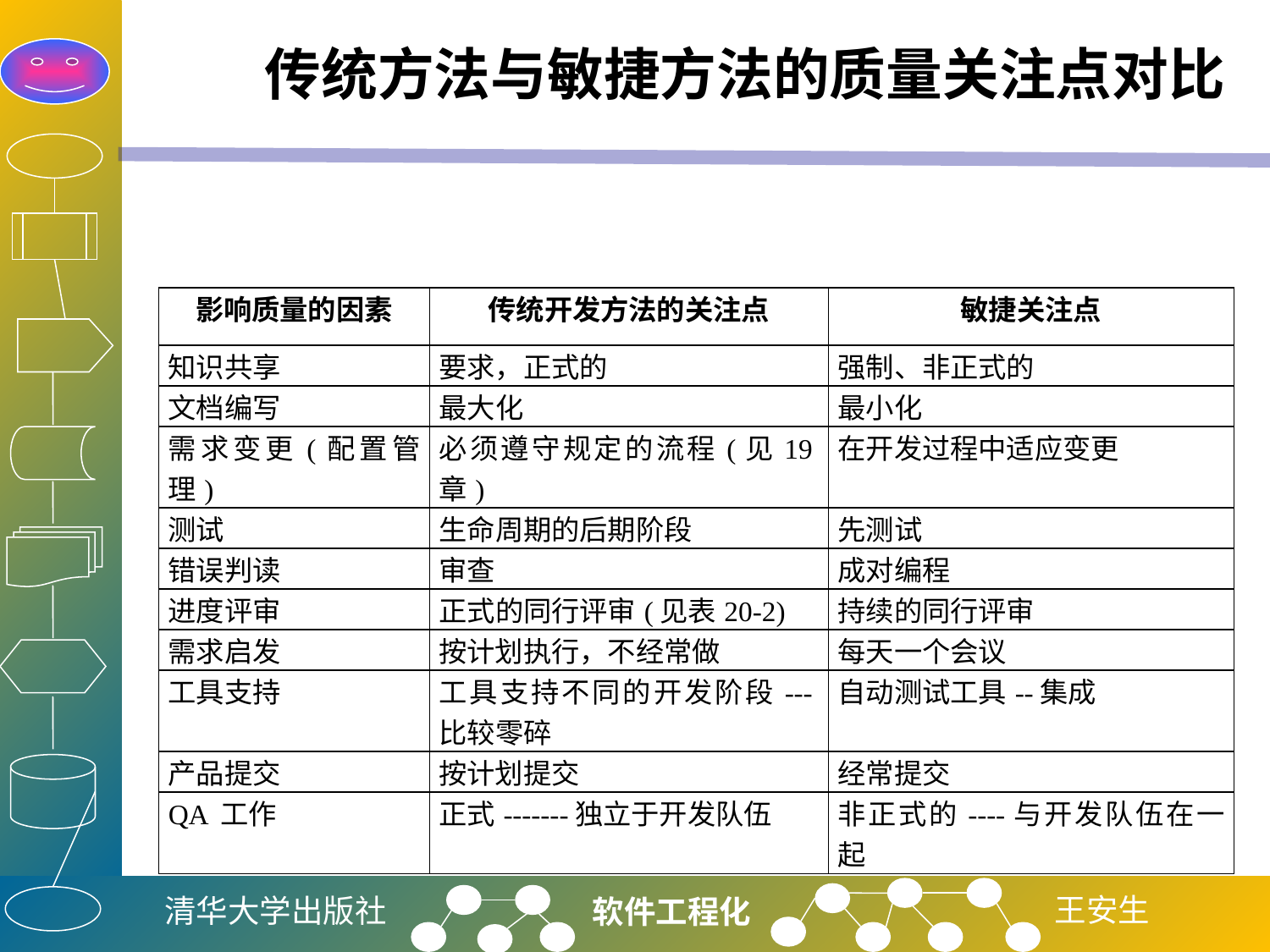

# 传统方法与敏捷方法的质量关注点对比
| 影响质量的因素 | 传统开发方法的关注点 | 敏捷关注点 |
| --- | --- | --- |
| 知识共享 | 要求，正式的 | 强制、非正式的 |
| 文档编写 | 最大化 | 最小化 |
| 需求变更(配置管理) | 必须遵守规定的流程(见19章) | 在开发过程中适应变更 |
| 测试 | 生命周期的后期阶段 | 先测试 |
| 错误判读 | 审查 | 成对编程 |
| 进度评审 | 正式的同行评审(见表20-2) | 持续的同行评审 |
| 需求启发 | 按计划执行，不经常做 | 每天一个会议 |
| 工具支持 | 工具支持不同的开发阶段---比较零碎 | 自动测试工具--集成 |
| 产品提交 | 按计划提交 | 经常提交 |
| QA 工作 | 正式-------独立于开发队伍 | 非正式的----与开发队伍在一起 |